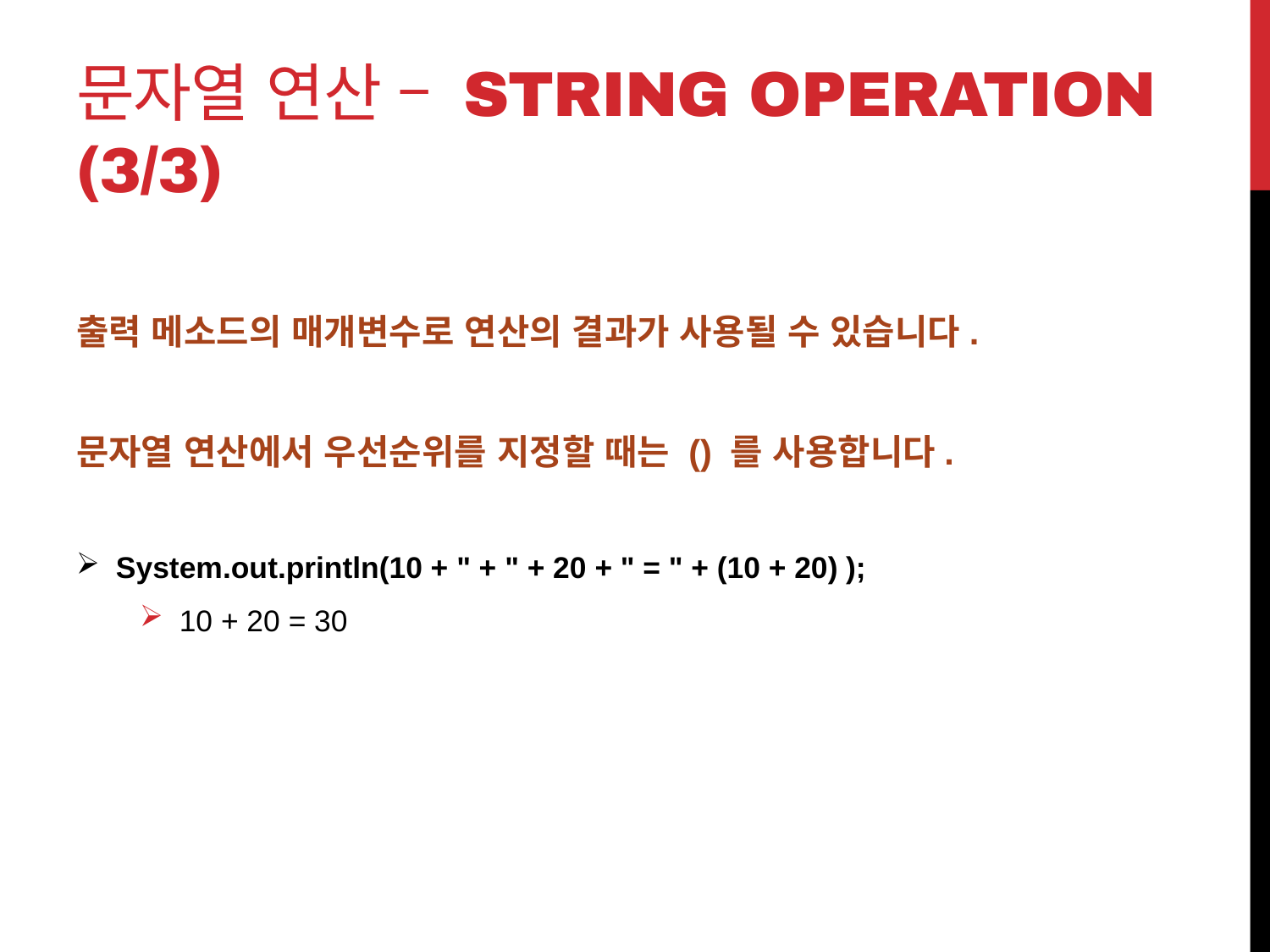

# 문자열 연산 – String Operation (3/3)

출력 메소드의 매개변수로 연산의 결과가 사용될 수 있습니다.

문자열 연산에서 우선순위를 지정할 때는 () 를 사용합니다.

System.out.println(10 + " + " + 20 + " = " + (10 + 20) );
10 + 20 = 30